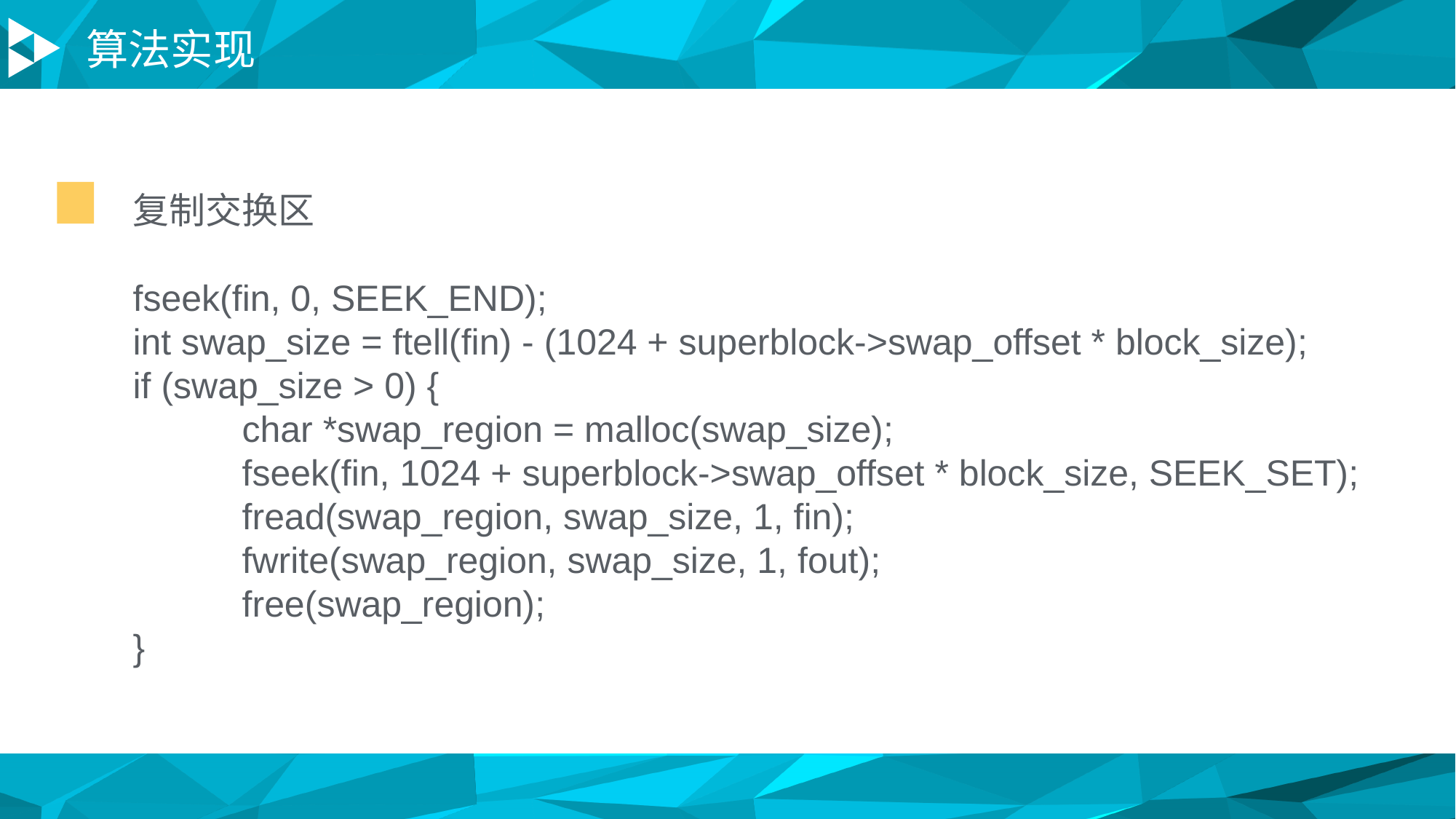

算法实现

复制交换区

fseek(fin, 0, SEEK_END);
int swap_size = ftell(fin) - (1024 + superblock->swap_offset * block_size);
if (swap_size > 0) {
	char *swap_region = malloc(swap_size);
	fseek(fin, 1024 + superblock->swap_offset * block_size, SEEK_SET);
	fread(swap_region, swap_size, 1, fin);
	fwrite(swap_region, swap_size, 1, fout);
	free(swap_region);
}